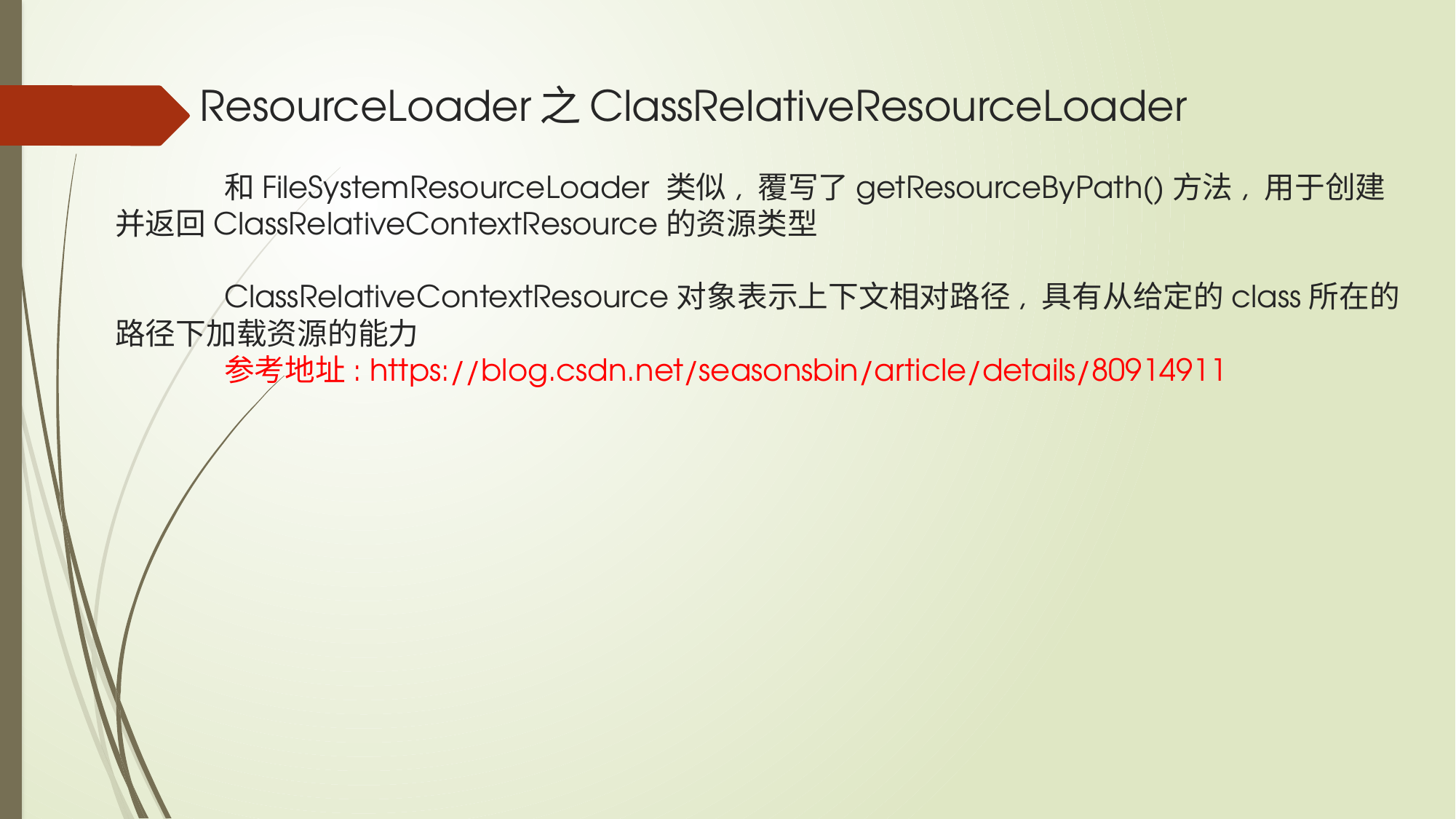

ResourceLoader之ClassRelativeResourceLoader
	和FileSystemResourceLoader 类似, 覆写了getResourceByPath()方法, 用于创建并返回ClassRelativeContextResource的资源类型

	ClassRelativeContextResource对象表示上下文相对路径, 具有从给定的class所在的路径下加载资源的能力
	参考地址: https://blog.csdn.net/seasonsbin/article/details/80914911